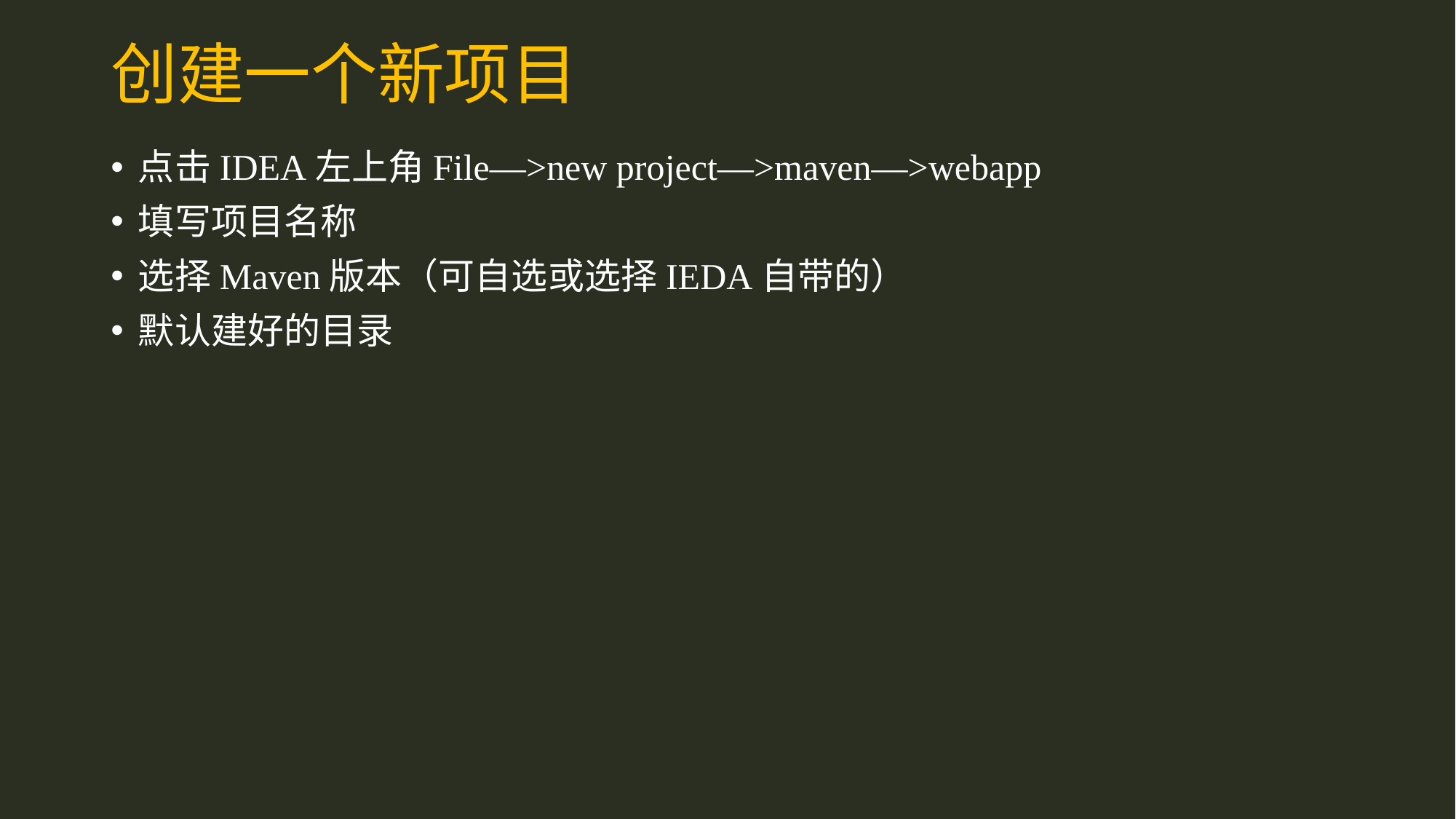

# 创建一个新项目
点击IDEA左上角File—>new project—>maven—>webapp
填写项目名称
选择Maven版本（可自选或选择IEDA自带的）
默认建好的目录